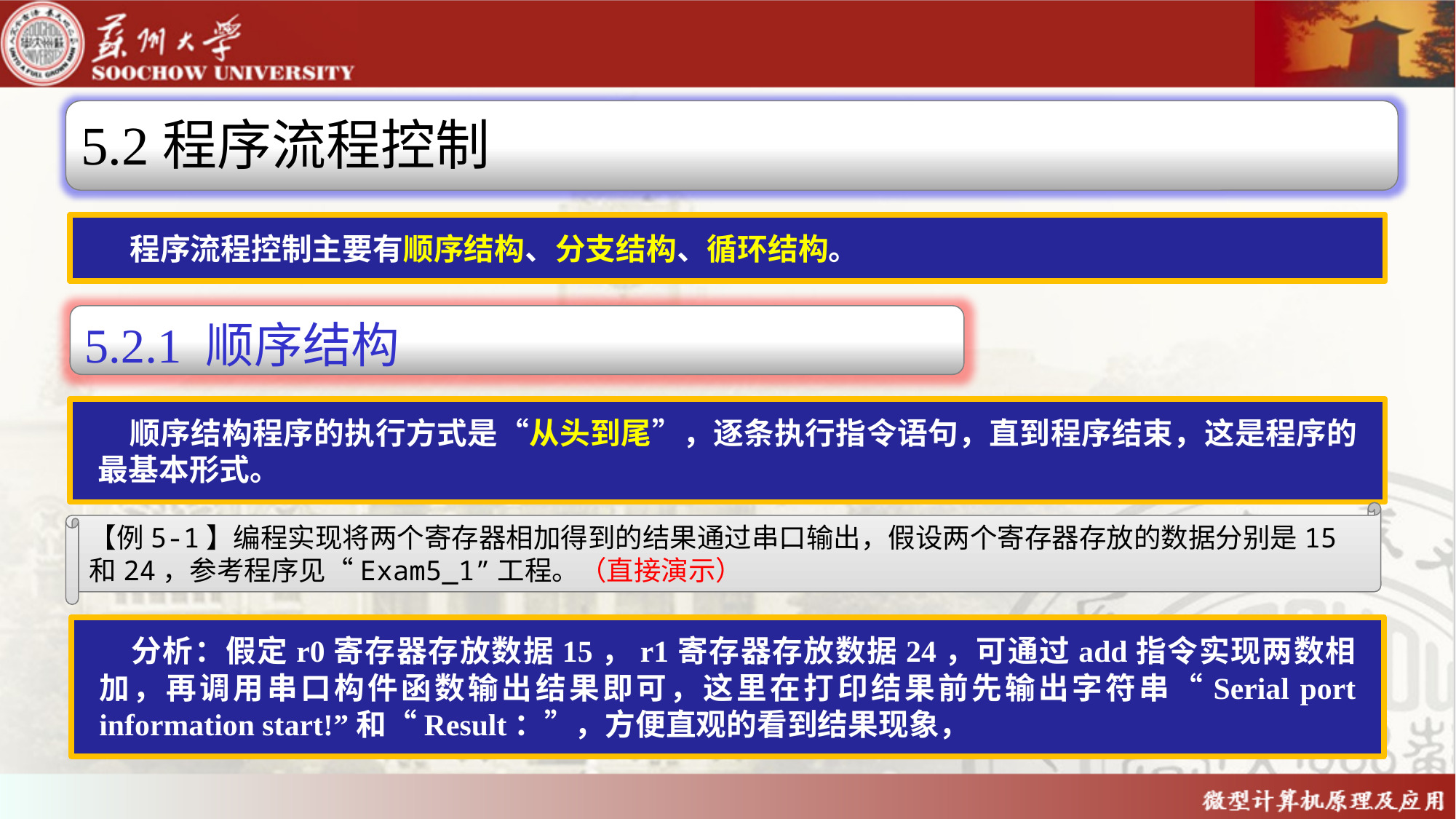

5.2程序流程控制
程序流程控制主要有顺序结构、分支结构、循环结构。
5.2.1 顺序结构
顺序结构程序的执行方式是“从头到尾”，逐条执行指令语句，直到程序结束，这是程序的最基本形式。
【例5-1】编程实现将两个寄存器相加得到的结果通过串口输出，假设两个寄存器存放的数据分别是15和24，参考程序见“Exam5_1”工程。（直接演示）
分析：假定r0寄存器存放数据15，r1寄存器存放数据24，可通过add指令实现两数相加，再调用串口构件函数输出结果即可，这里在打印结果前先输出字符串“Serial port information start!”和“Result：”，方便直观的看到结果现象，